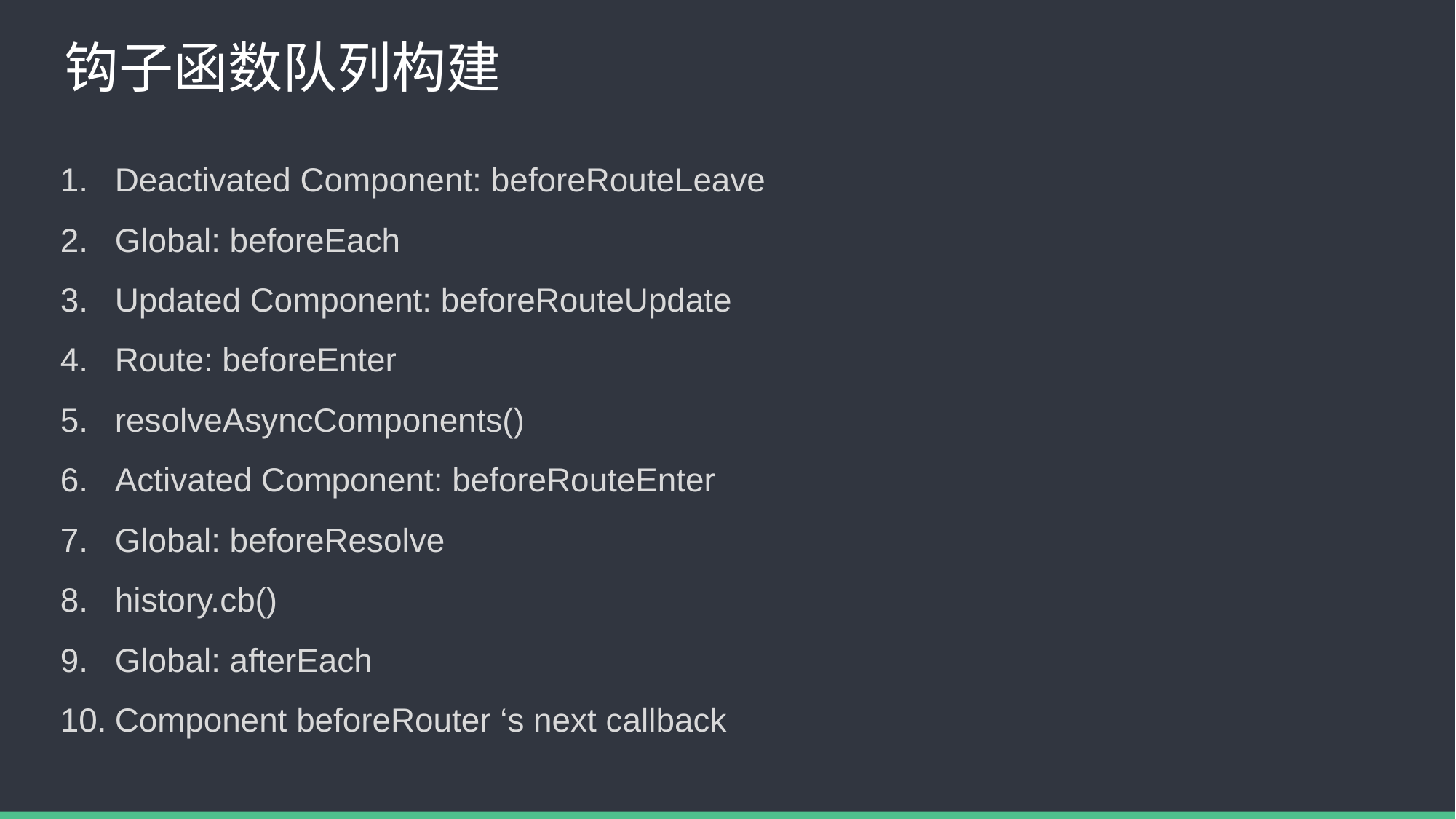

# 钩子函数队列构建
Deactivated Component: beforeRouteLeave
Global: beforeEach
Updated Component: beforeRouteUpdate
Route: beforeEnter
resolveAsyncComponents()
Activated Component: beforeRouteEnter
Global: beforeResolve
history.cb()
Global: afterEach
Component beforeRouter ‘s next callback